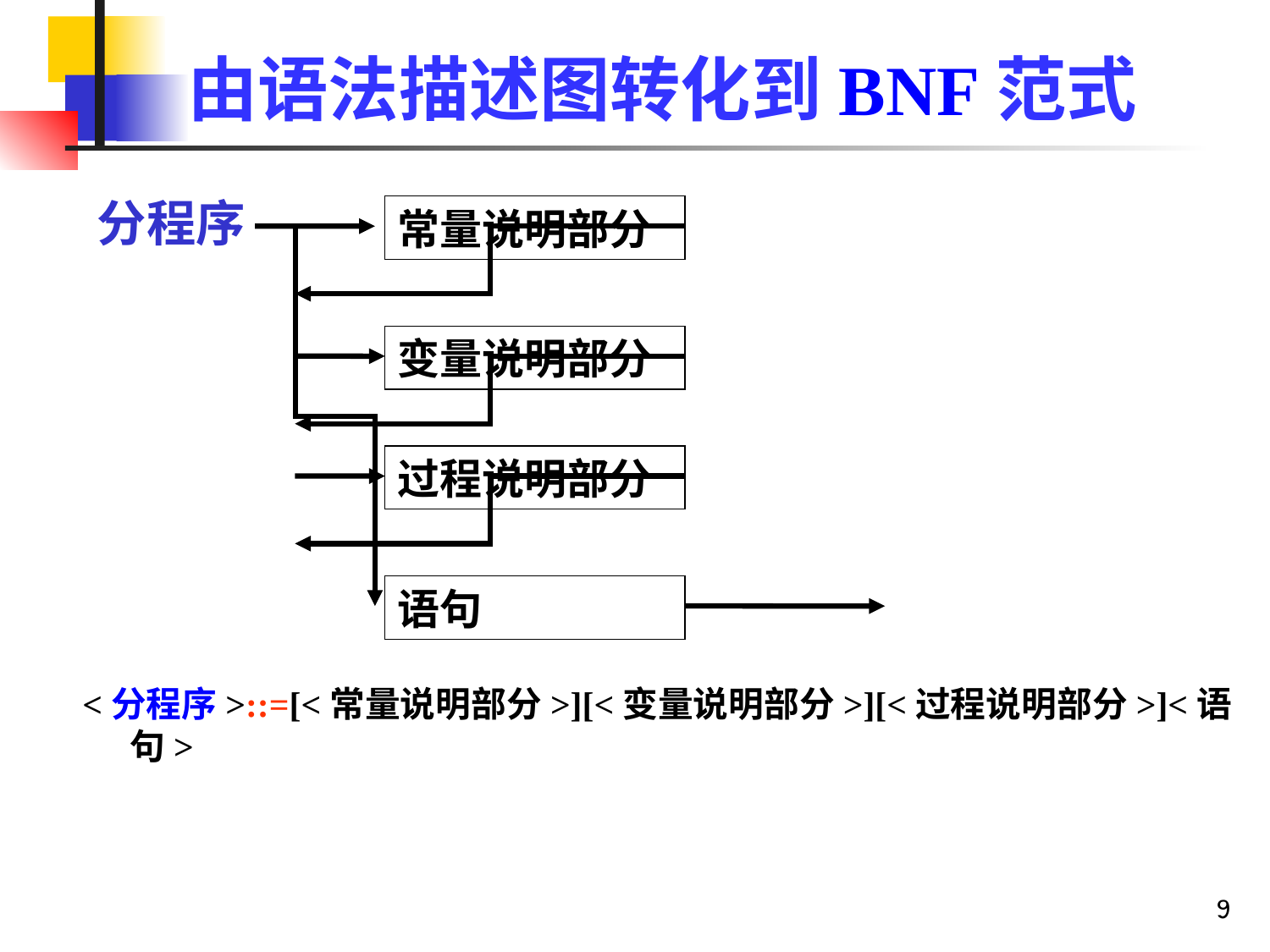

# 由语法描述图转化到BNF范式
分程序
常量说明部分

变量说明部分

过程说明部分

语句

<分程序>::=[<常量说明部分>][<变量说明部分>][<过程说明部分>]<语句>
9